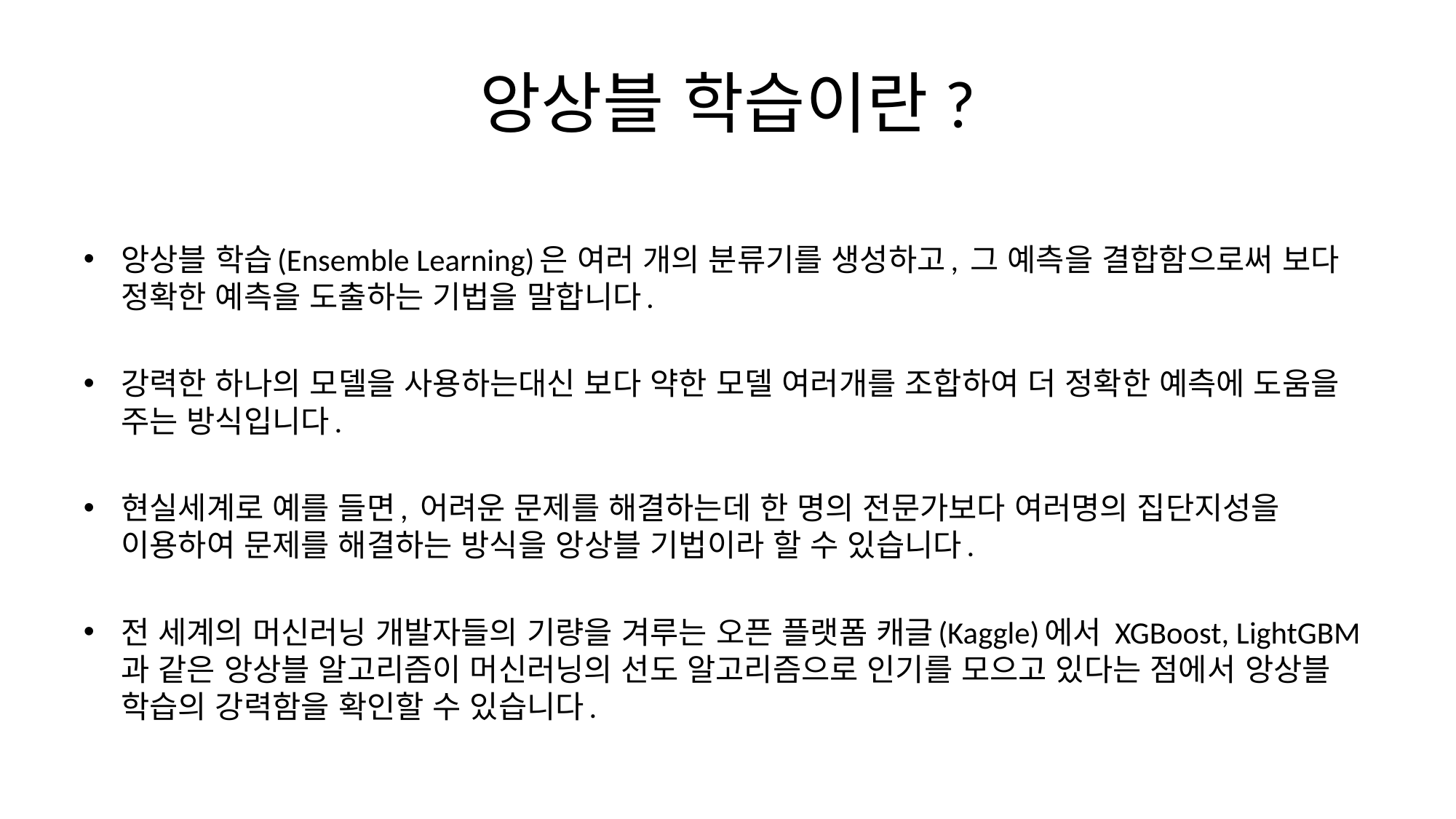

# 앙상블 학습이란?

앙상블 학습(Ensemble Learning)은 여러 개의 분류기를 생성하고, 그 예측을 결합함으로써 보다 정확한 예측을 도출하는 기법을 말합니다.

강력한 하나의 모델을 사용하는대신 보다 약한 모델 여러개를 조합하여 더 정확한 예측에 도움을 주는 방식입니다.

현실세계로 예를 들면, 어려운 문제를 해결하는데 한 명의 전문가보다 여러명의 집단지성을 이용하여 문제를 해결하는 방식을 앙상블 기법이라 할 수 있습니다.

전 세계의 머신러닝 개발자들의 기량을 겨루는 오픈 플랫폼 캐글(Kaggle)에서 XGBoost, LightGBM과 같은 앙상블 알고리즘이 머신러닝의 선도 알고리즘으로 인기를 모으고 있다는 점에서 앙상블 학습의 강력함을 확인할 수 있습니다.